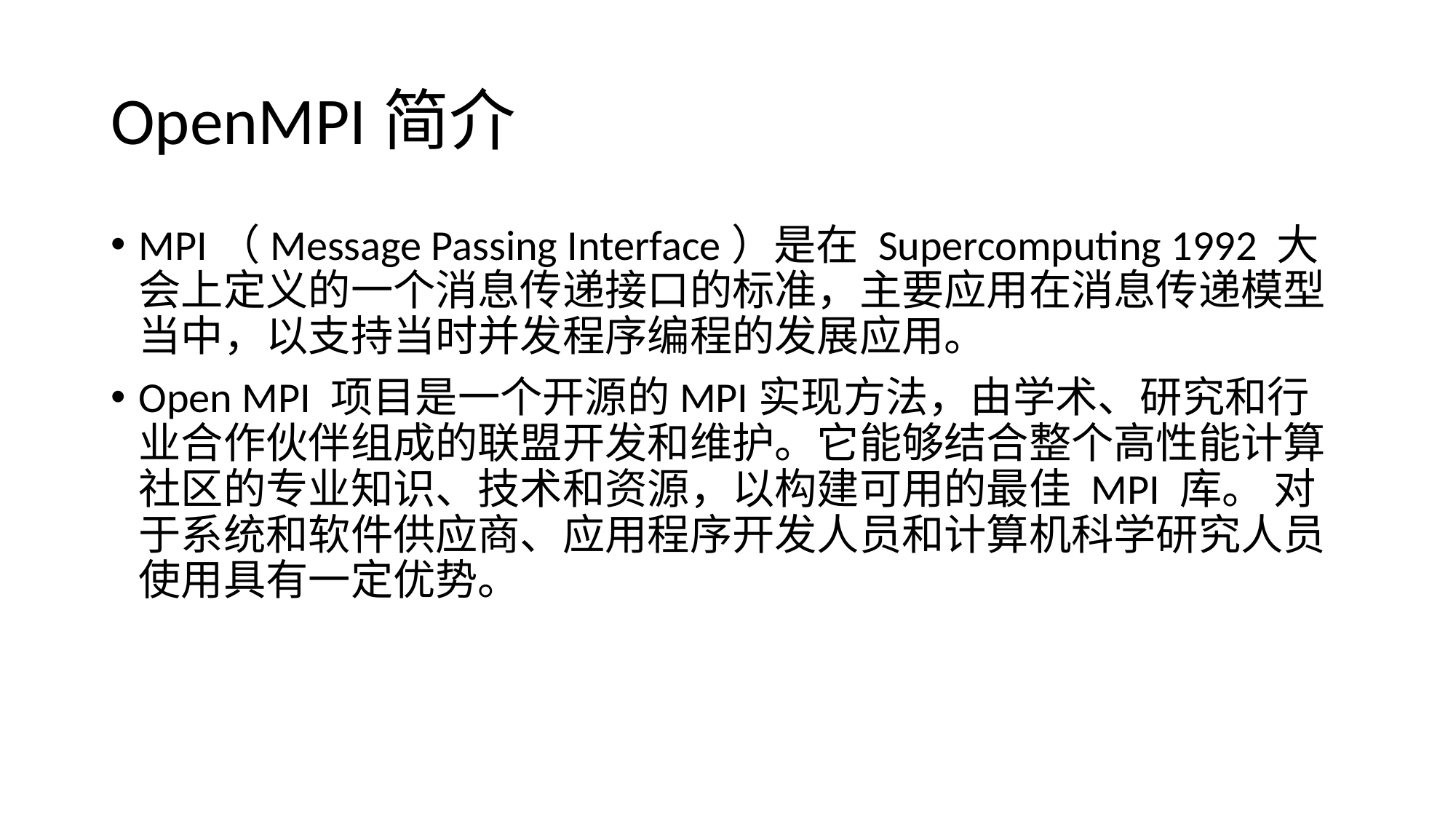

OpenMPI简介
MPI（Message Passing Interface）是在 Supercomputing 1992 大会上定义的一个消息传递接口的标准，主要应用在消息传递模型当中，以支持当时并发程序编程的发展应用。
Open MPI 项目是一个开源的MPI实现方法，由学术、研究和行业合作伙伴组成的联盟开发和维护。它能够结合整个高性能计算社区的专业知识、技术和资源，以构建可用的最佳 MPI 库。 对于系统和软件供应商、应用程序开发人员和计算机科学研究人员使用具有一定优势。